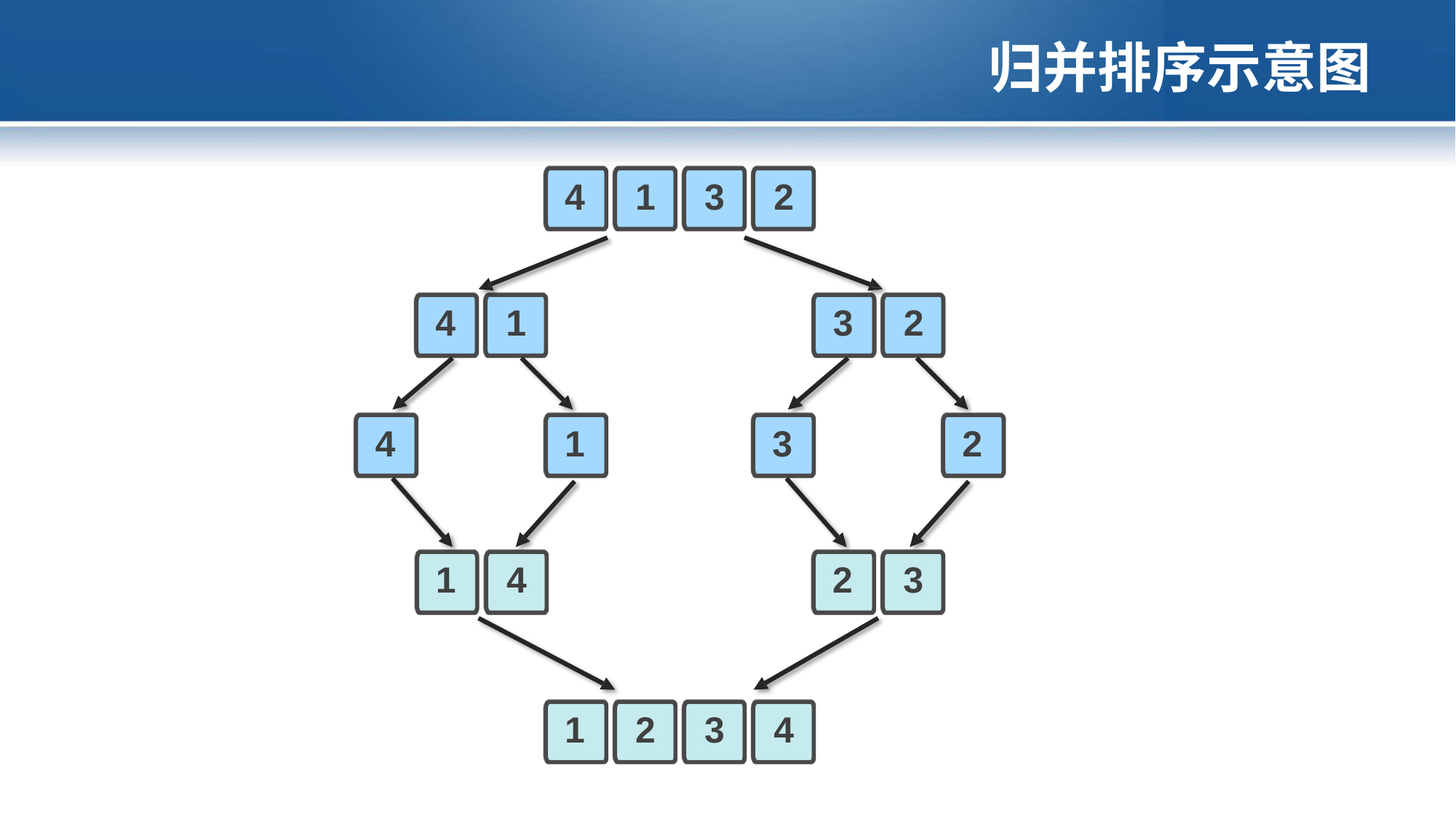

# 归并排序示意图

4	1	3	2

4	1
3	2

4
1
3
2

1	4
2	3

1	2	3	4